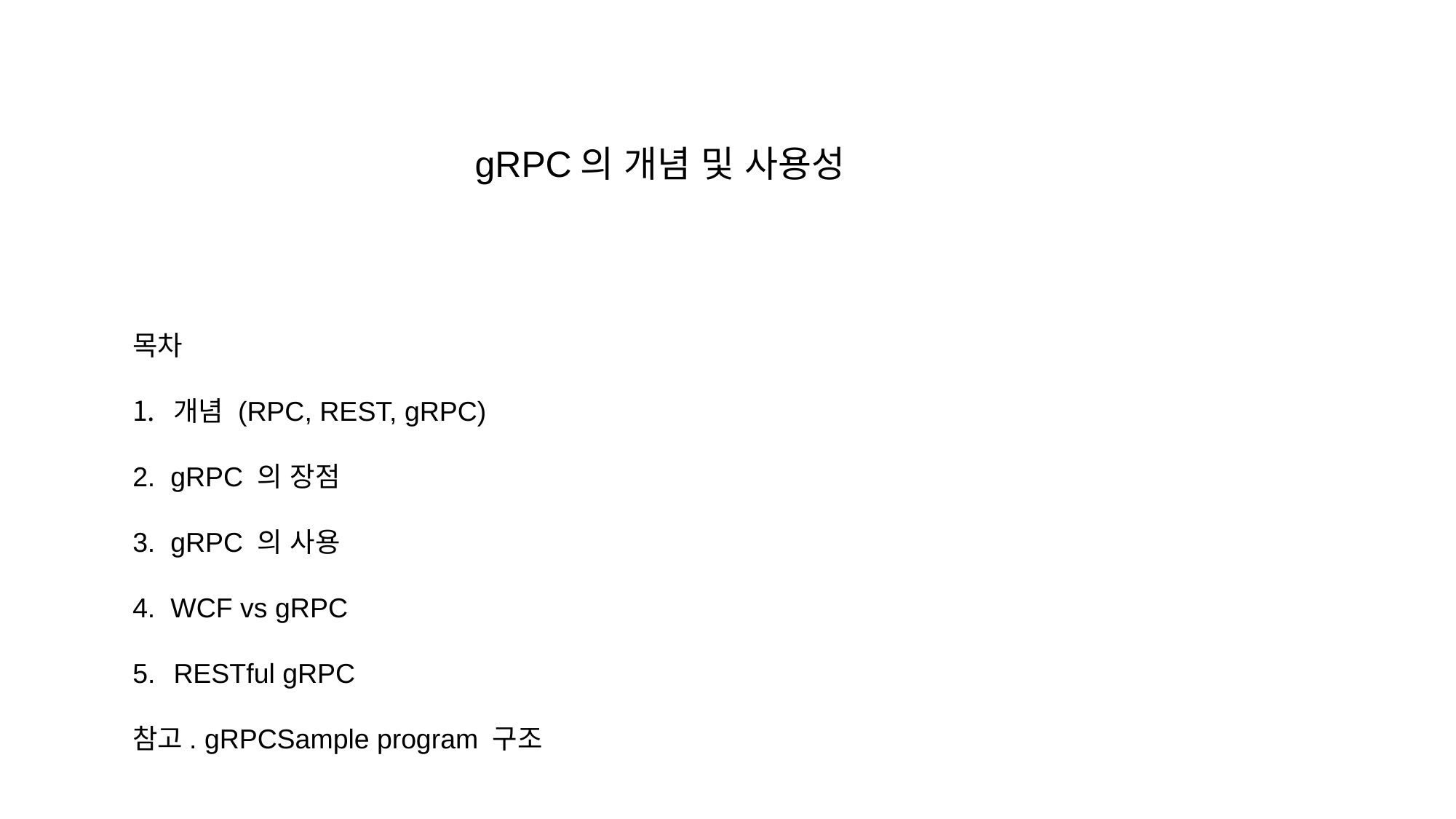

gRPC의 개념 및 사용성
목차

개념 (RPC, REST, gRPC)

2.  gRPC 의 장점

3.  gRPC 의 사용

4.  WCF vs gRPC

RESTful gRPC

참고. gRPCSample program 구조